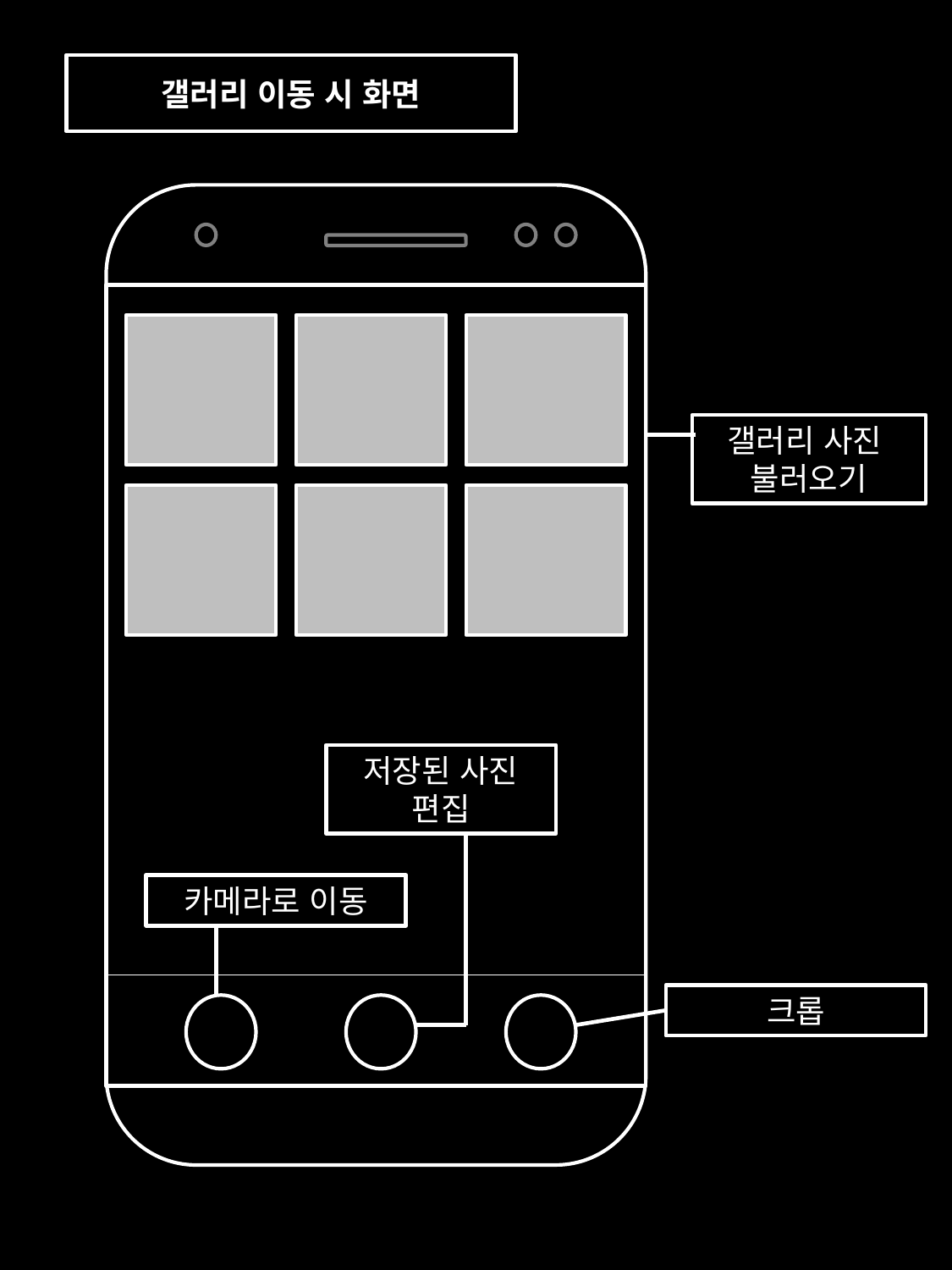

갤러리 이동 시 화면

갤러리 사진
불러오기

저장된 사진 편집
카메라로 이동
크롭